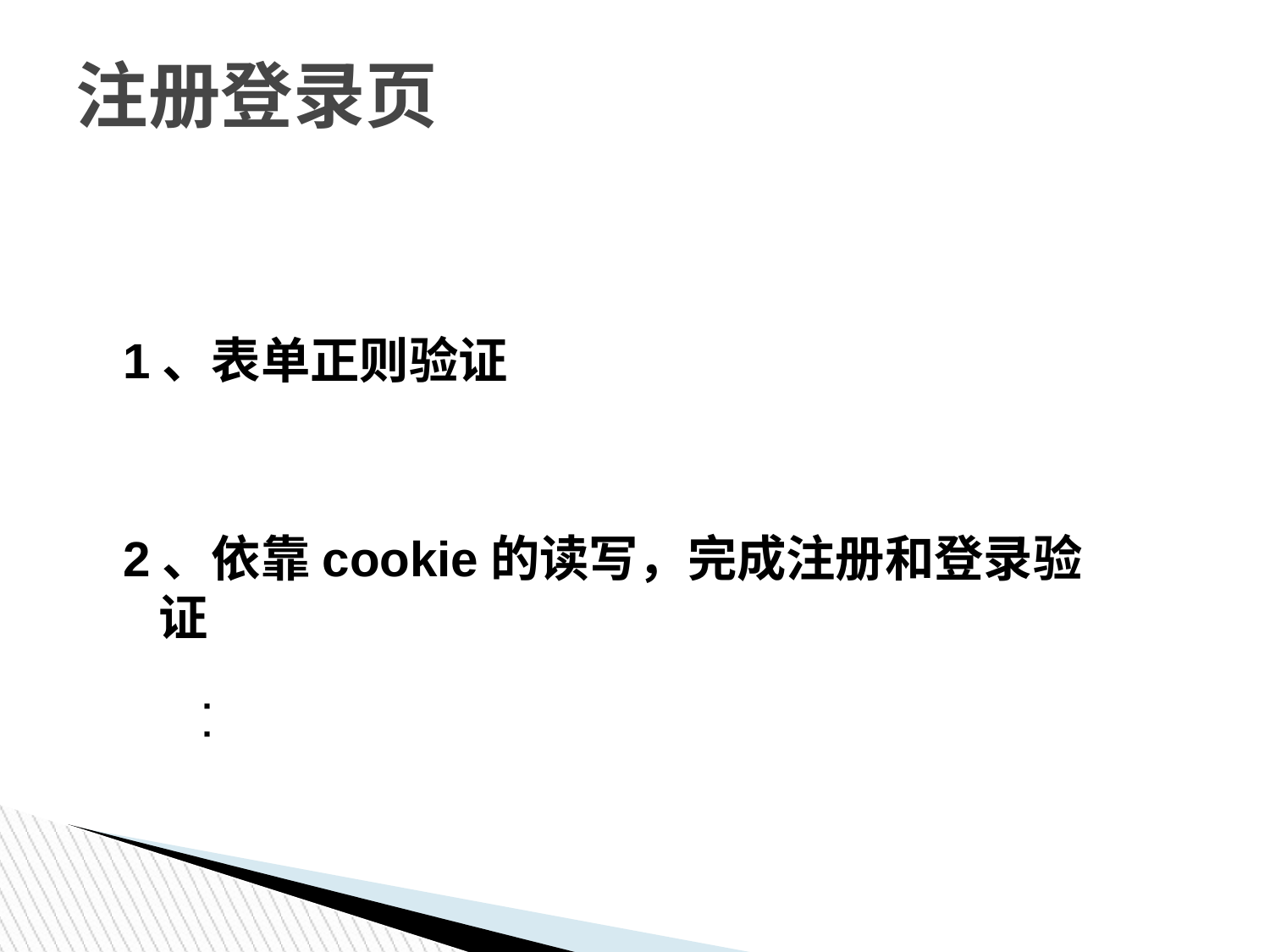

# 注册登录页

1、表单正则验证

2、依靠cookie的读写，完成注册和登录验证
[ Image information in product ]
 Image : www.openas.com
Note to customers : This image has been licensed to be used within this PowerPoint template only.
                                   You may not extract the image for any other use.